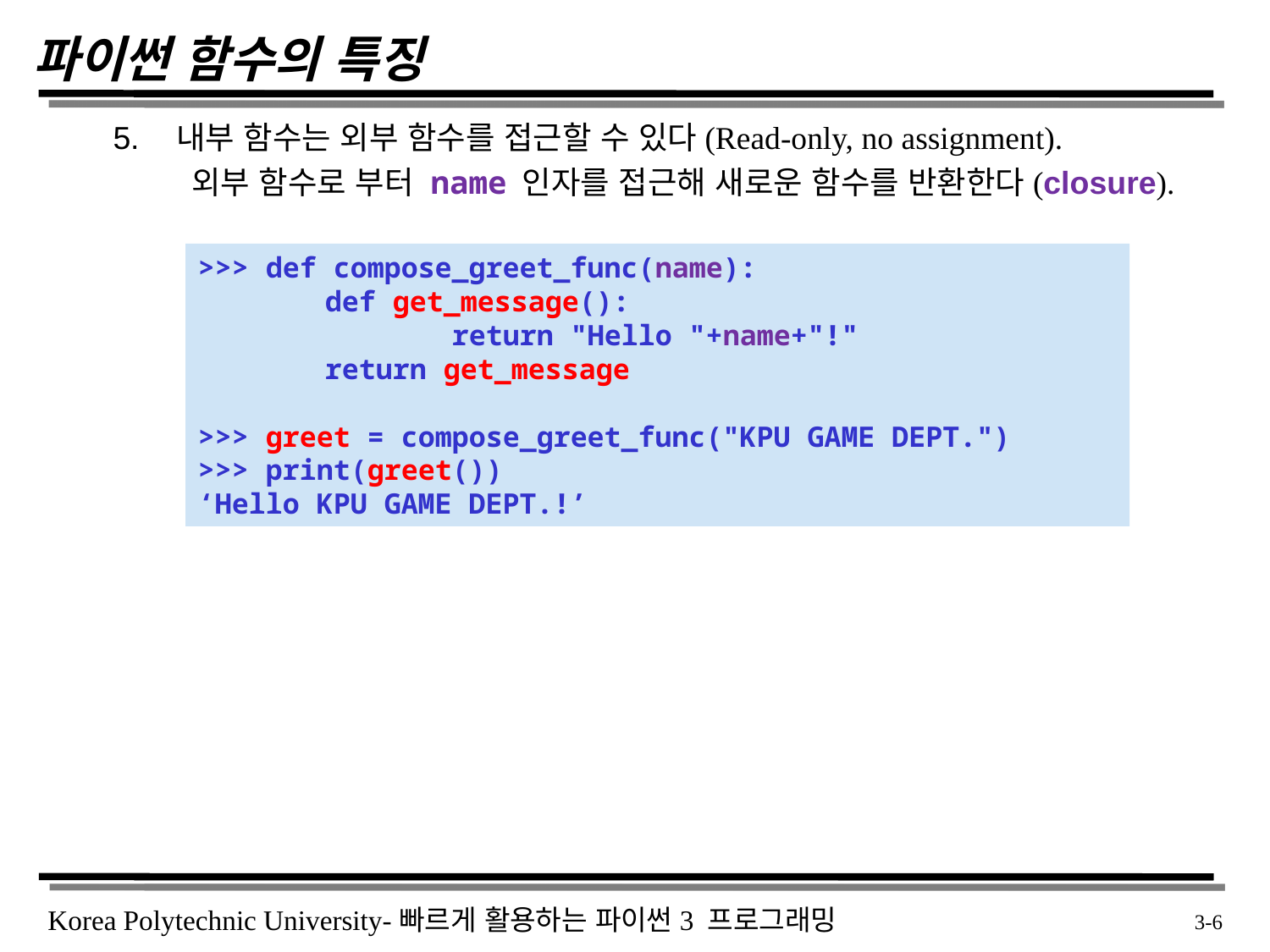

# 파이썬 함수의 특징
내부 함수는 외부 함수를 접근할 수 있다(Read-only, no assignment).
        외부 함수로 부터 name 인자를 접근해 새로운 함수를 반환한다(closure).

>>> def compose_greet_func(name):
	def get_message():
		return "Hello "+name+"!"
	return get_message

>>> greet = compose_greet_func("KPU GAME DEPT.")
>>> print(greet())
‘Hello KPU GAME DEPT.!’
 3-6